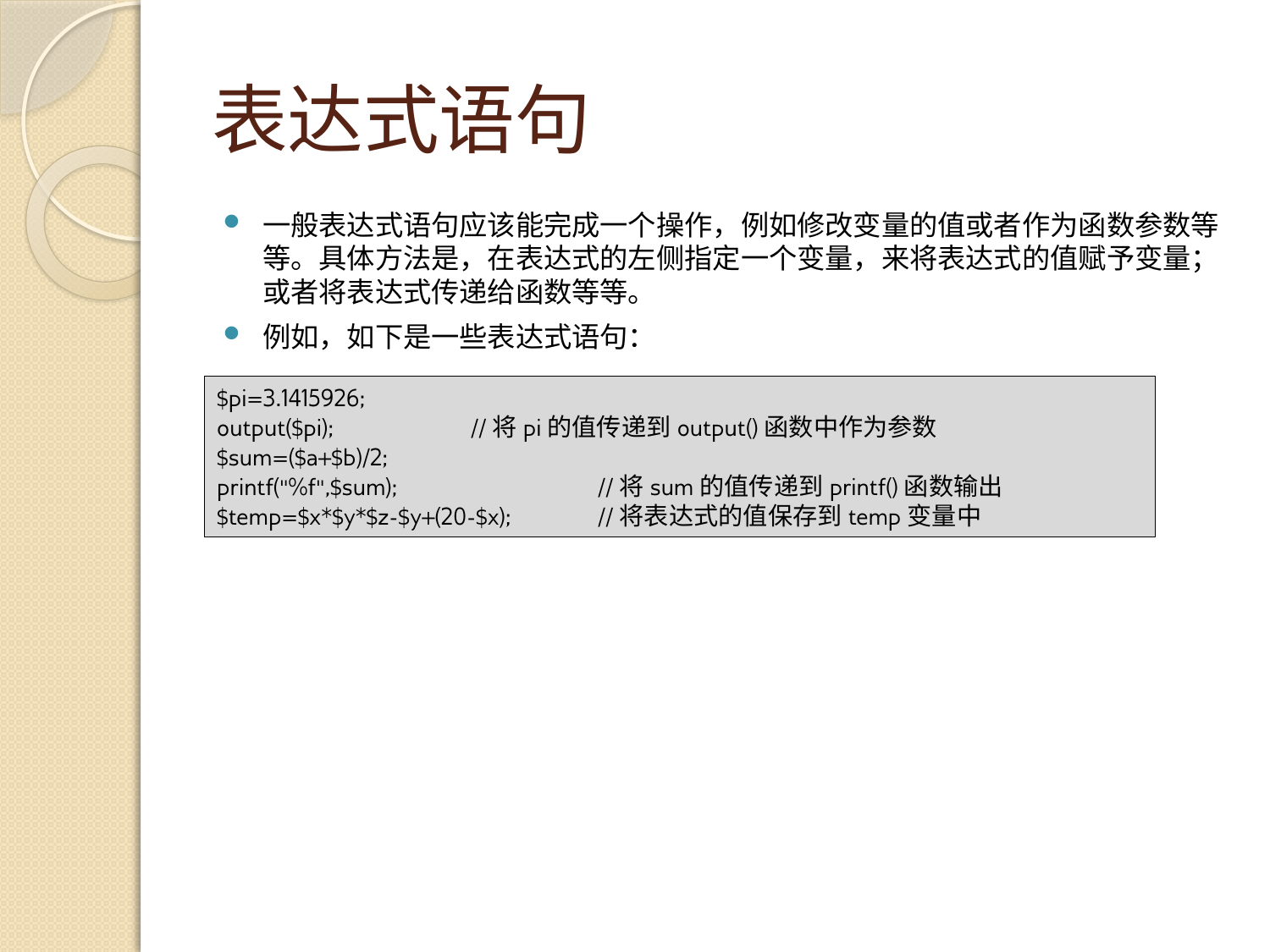

# 表达式语句
一般表达式语句应该能完成一个操作，例如修改变量的值或者作为函数参数等等。具体方法是，在表达式的左侧指定一个变量，来将表达式的值赋予变量；或者将表达式传递给函数等等。
例如，如下是一些表达式语句：
$pi=3.1415926;
output($pi);		//将pi的值传递到output()函数中作为参数
$sum=($a+$b)/2;
printf("%f",$sum);		//将sum的值传递到printf()函数输出
$temp=$x*$y*$z-$y+(20-$x);	//将表达式的值保存到temp变量中